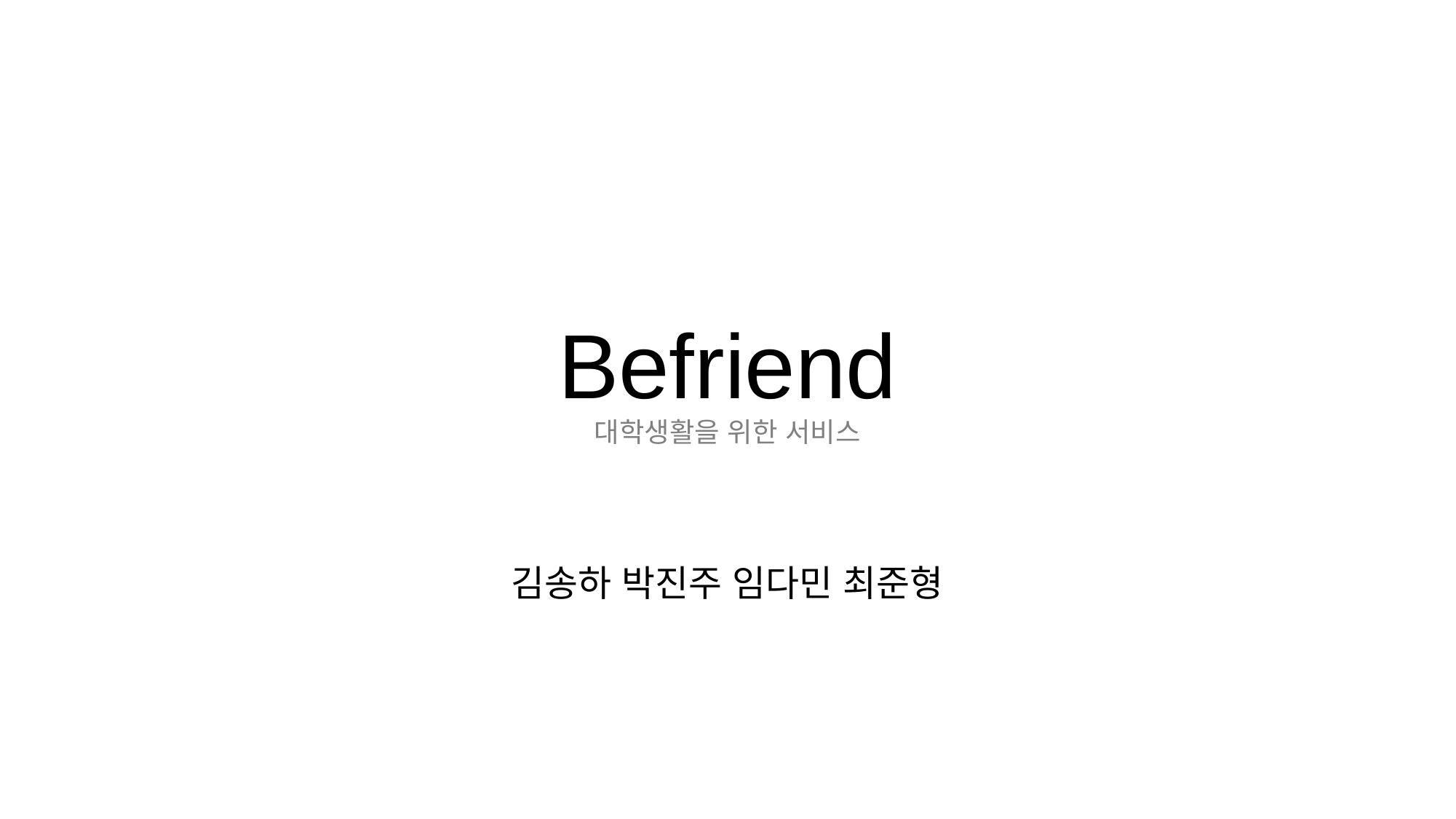

# Befriend 대학생활을 위한 서비스
김송하 박진주 임다민 최준형